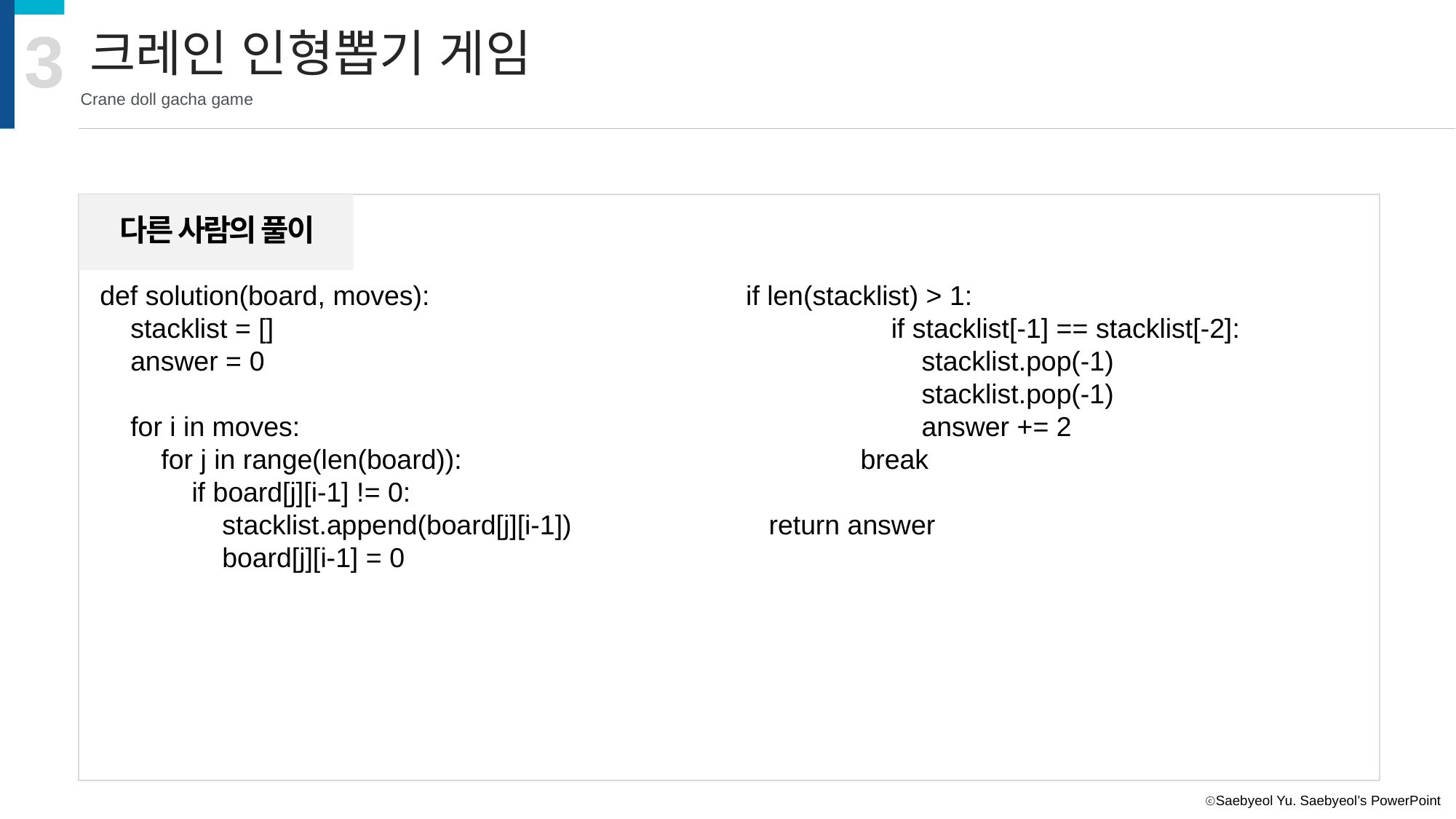

3
크레인 인형뽑기 게임
Crane doll gacha game

다른 사람의 풀이
def solution(board, moves):
    stacklist = []
    answer = 0

    for i in moves:
        for j in range(len(board)):
            if board[j][i-1] != 0:
                stacklist.append(board[j][i-1])
                board[j][i-1] = 0
 if len(stacklist) > 1:
                    if stacklist[-1] == stacklist[-2]:
                        stacklist.pop(-1)
                        stacklist.pop(-1)
                        answer += 2
                break

    return answer